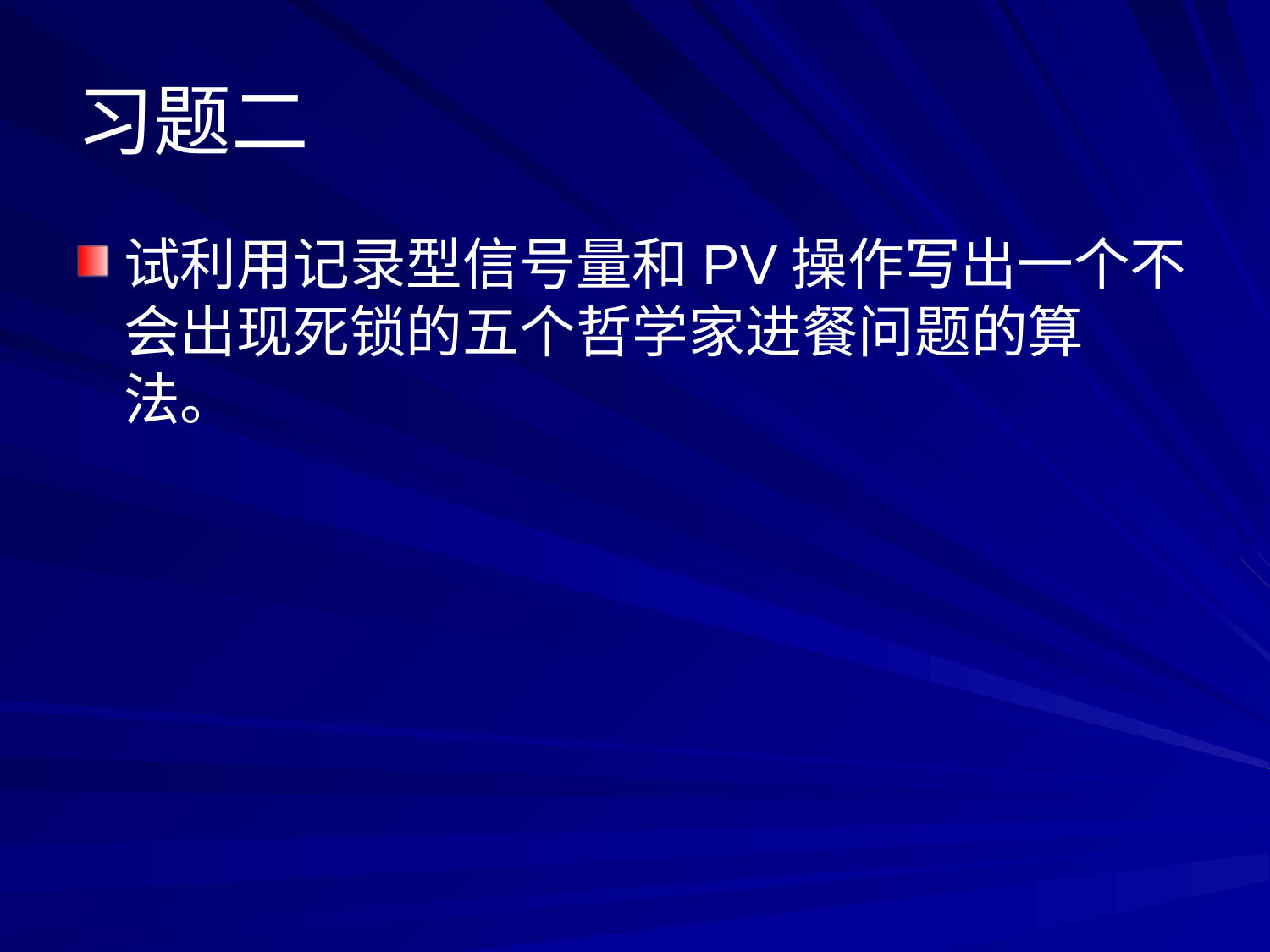

# 习题二
试利用记录型信号量和PV操作写出一个不会出现死锁的五个哲学家进餐问题的算法。